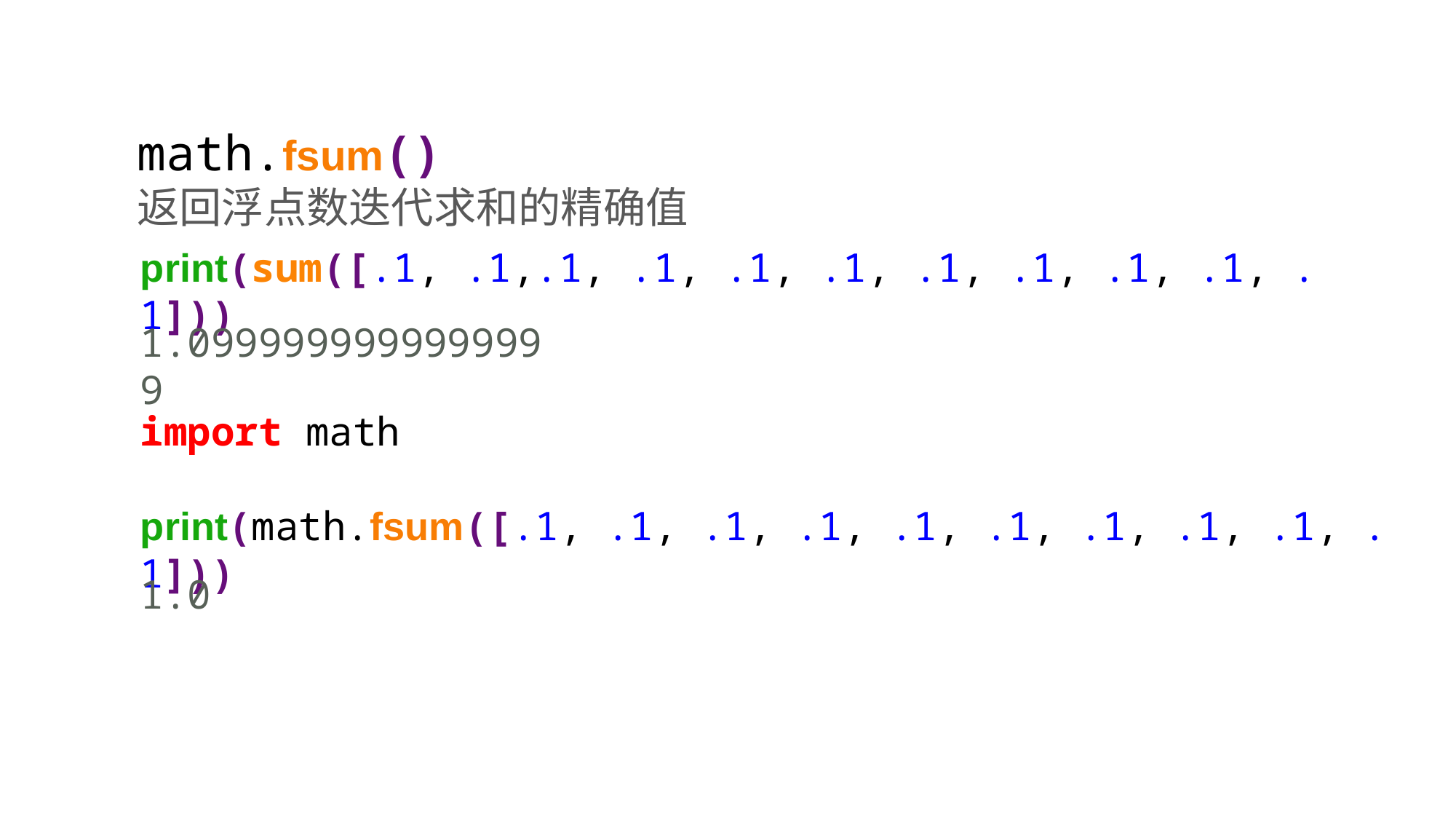

math.fsum()
返回浮点数迭代求和的精确值
print(sum([.1, .1,.1, .1, .1, .1, .1, .1, .1, .1, .1]))
1.0999999999999999
import math

print(math.fsum([.1, .1, .1, .1, .1, .1, .1, .1, .1, .1]))
1.0